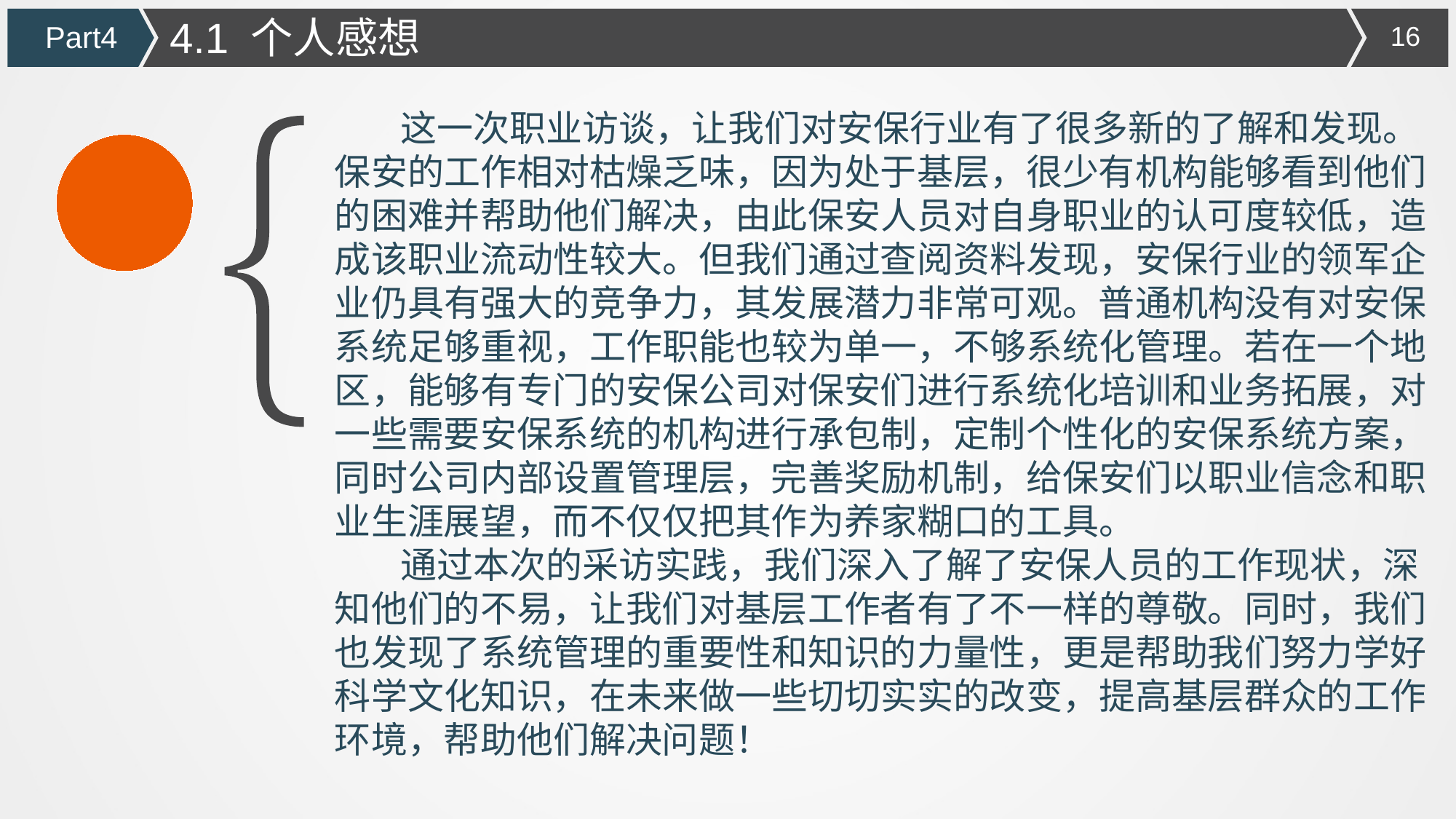

4.1 个人感想
Part4
       这一次职业访谈，让我们对安保行业有了很多新的了解和发现。
保安的工作相对枯燥乏味，因为处于基层，很少有机构能够看到他们
的困难并帮助他们解决，由此保安人员对自身职业的认可度较低，造
成该职业流动性较大。但我们通过查阅资料发现，安保行业的领军企
业仍具有强大的竞争力，其发展潜力非常可观。普通机构没有对安保
系统足够重视，工作职能也较为单一，不够系统化管理。若在一个地
区，能够有专门的安保公司对保安们进行系统化培训和业务拓展，对
一些需要安保系统的机构进行承包制，定制个性化的安保系统方案，
同时公司内部设置管理层，完善奖励机制，给保安们以职业信念和职
业生涯展望，而不仅仅把其作为养家糊口的工具。
       通过本次的采访实践，我们深入了解了安保人员的工作现状，深
知他们的不易，让我们对基层工作者有了不一样的尊敬。同时，我们
也发现了系统管理的重要性和知识的力量性，更是帮助我们努力学好
科学文化知识，在未来做一些切切实实的改变，提高基层群众的工作
环境，帮助他们解决问题！